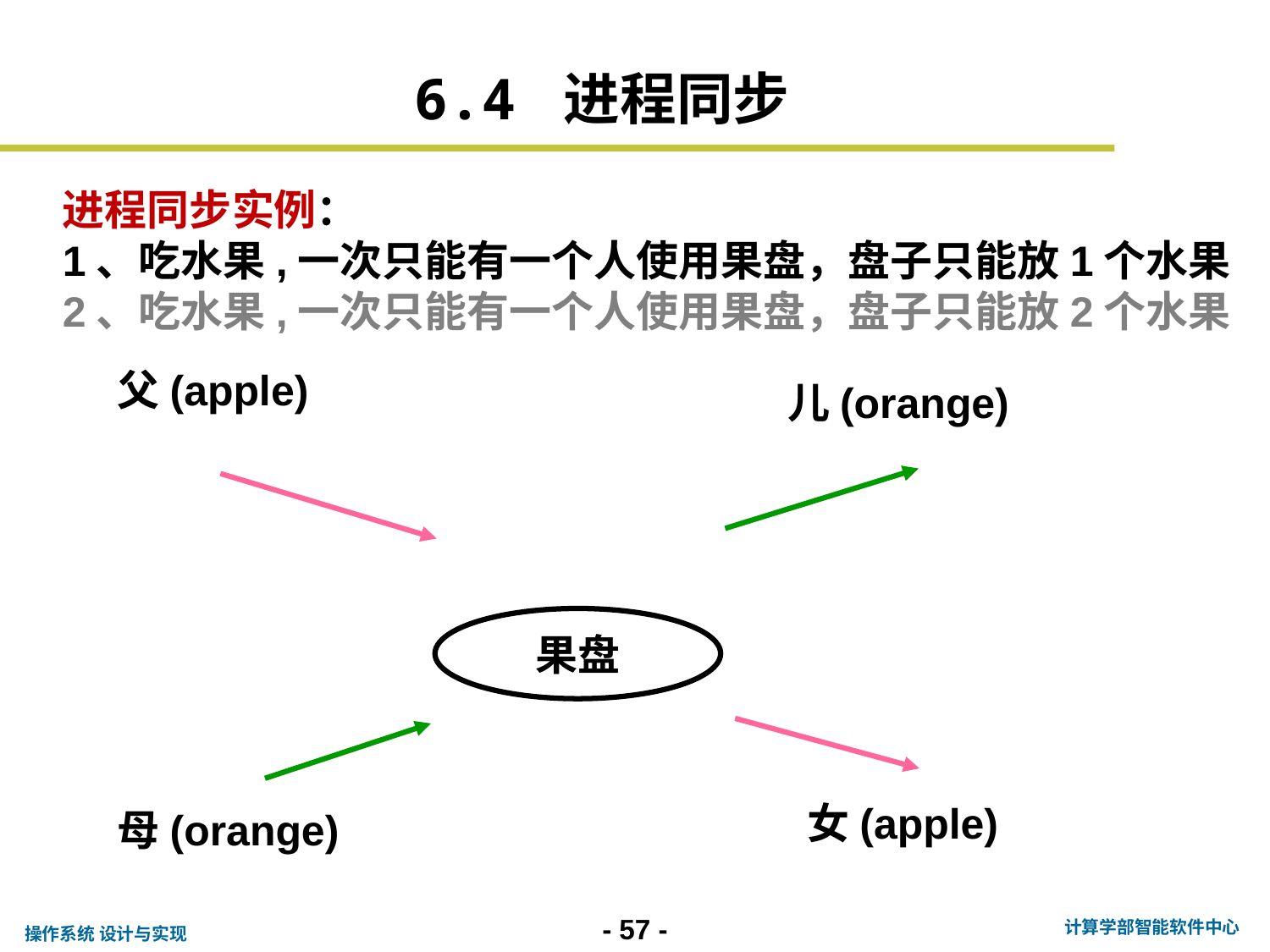

6.4 进程同步
进程同步实例：
1、吃水果,一次只能有一个人使用果盘，盘子只能放1个水果
2、吃水果,一次只能有一个人使用果盘，盘子只能放2个水果

父(apple)
儿(orange)

果盘

女(apple)
母(orange)